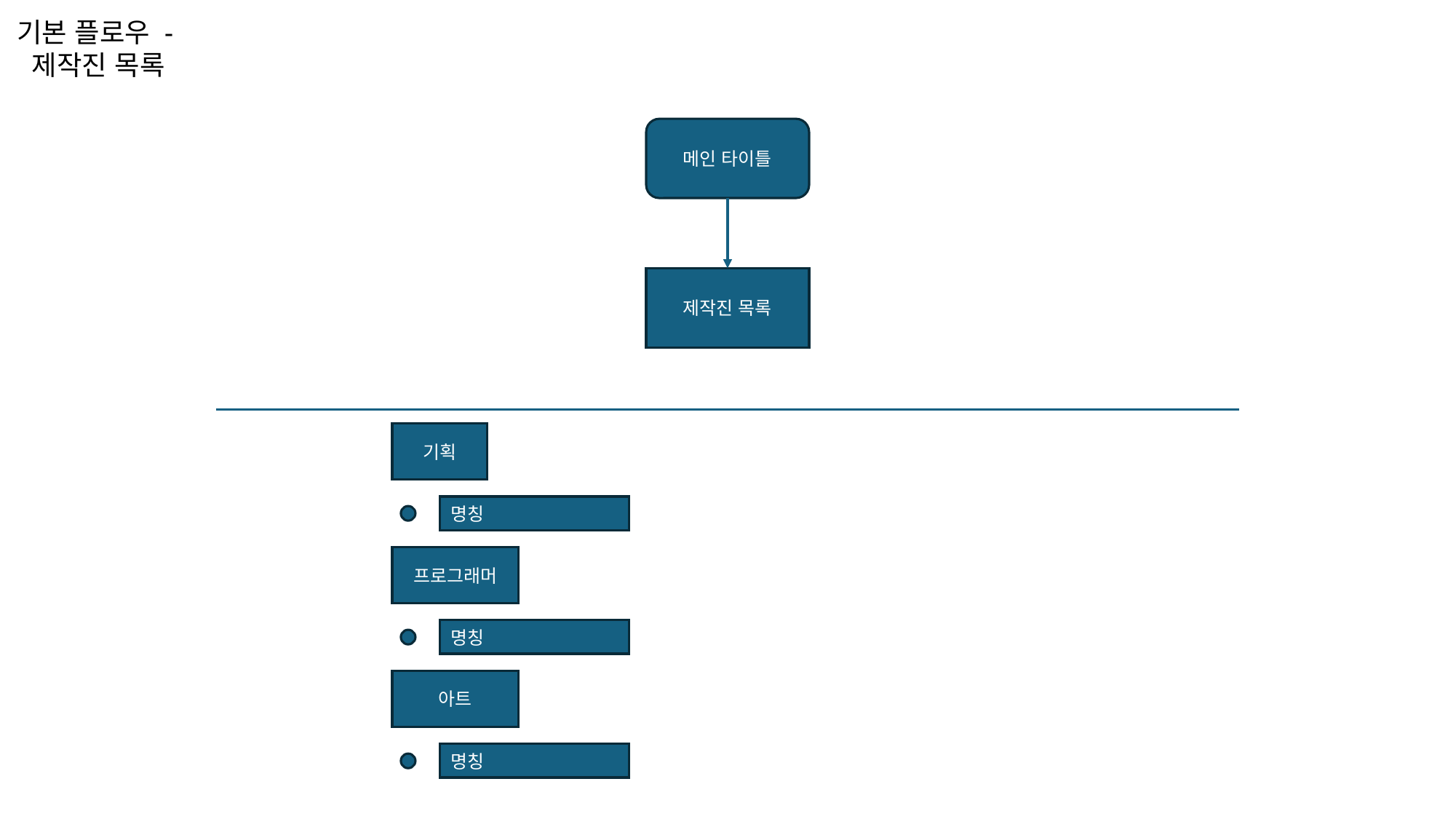

기본 플로우 -제작진 목록
메인 타이틀
제작진 목록
기획
명칭

프로그래머
명칭

아트
명칭